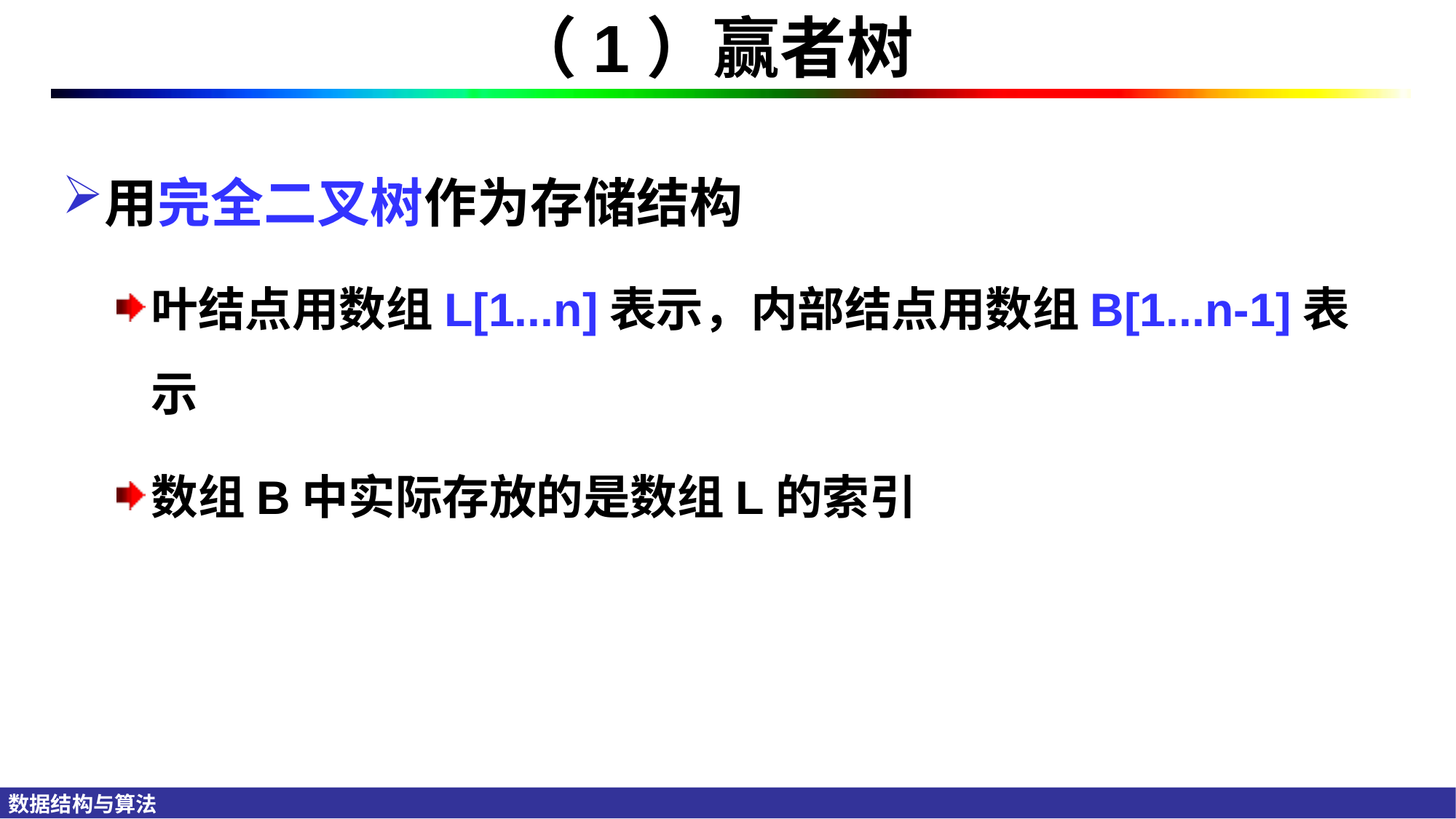

（1）赢者树
用完全二叉树作为存储结构
叶结点用数组L[1...n]表示，内部结点用数组B[1...n-1]表示
数组B中实际存放的是数组L的索引